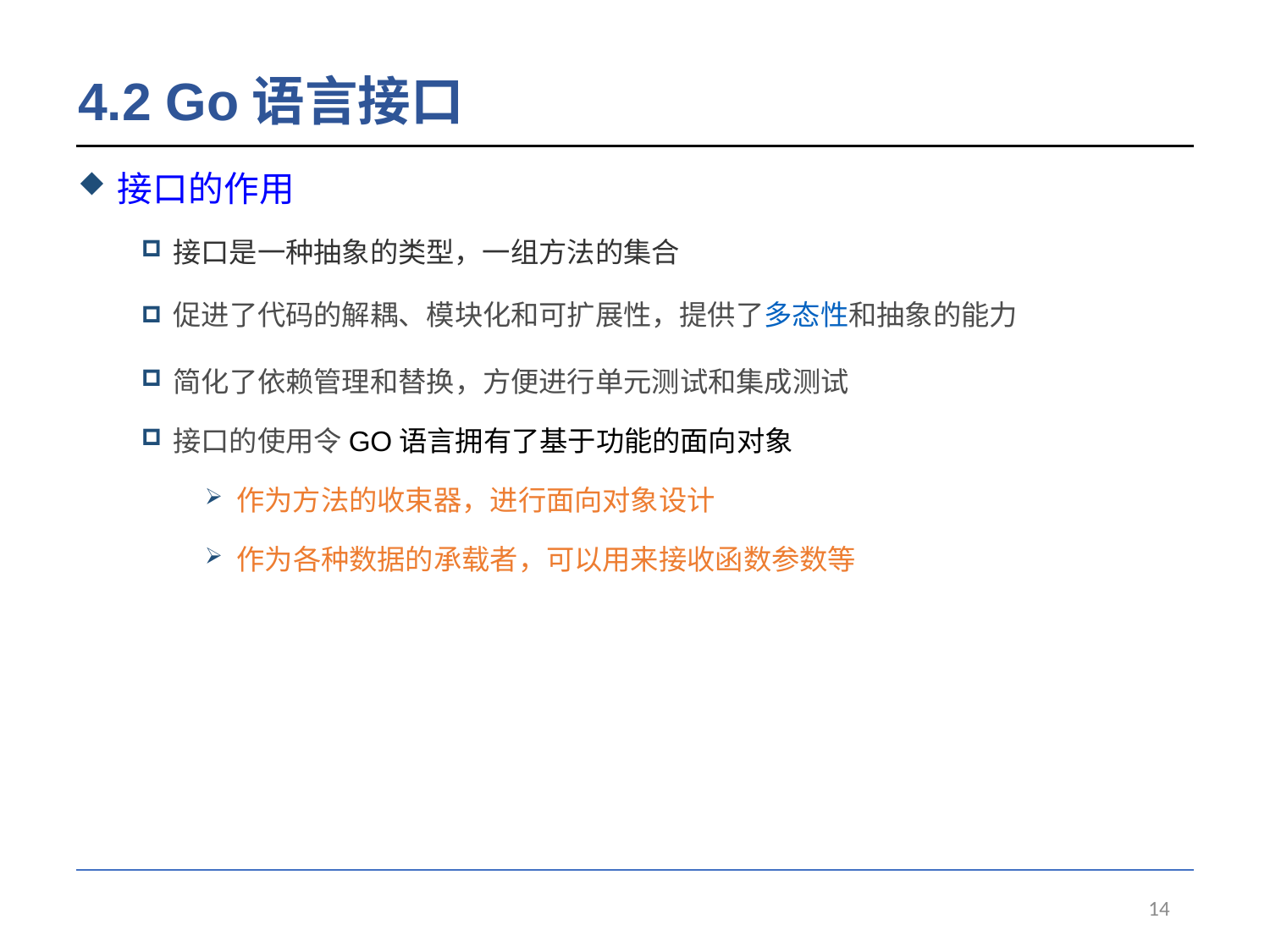

# 4.2 Go语言接口
接口的作用
接口是一种抽象的类型，一组方法的集合
促进了代码的解耦、模块化和可扩展性，提供了多态性和抽象的能力
简化了依赖管理和替换，方便进行单元测试和集成测试
接口的使用令GO语言拥有了基于功能的面向对象
作为方法的收束器，进行面向对象设计
作为各种数据的承载者，可以用来接收函数参数等

14